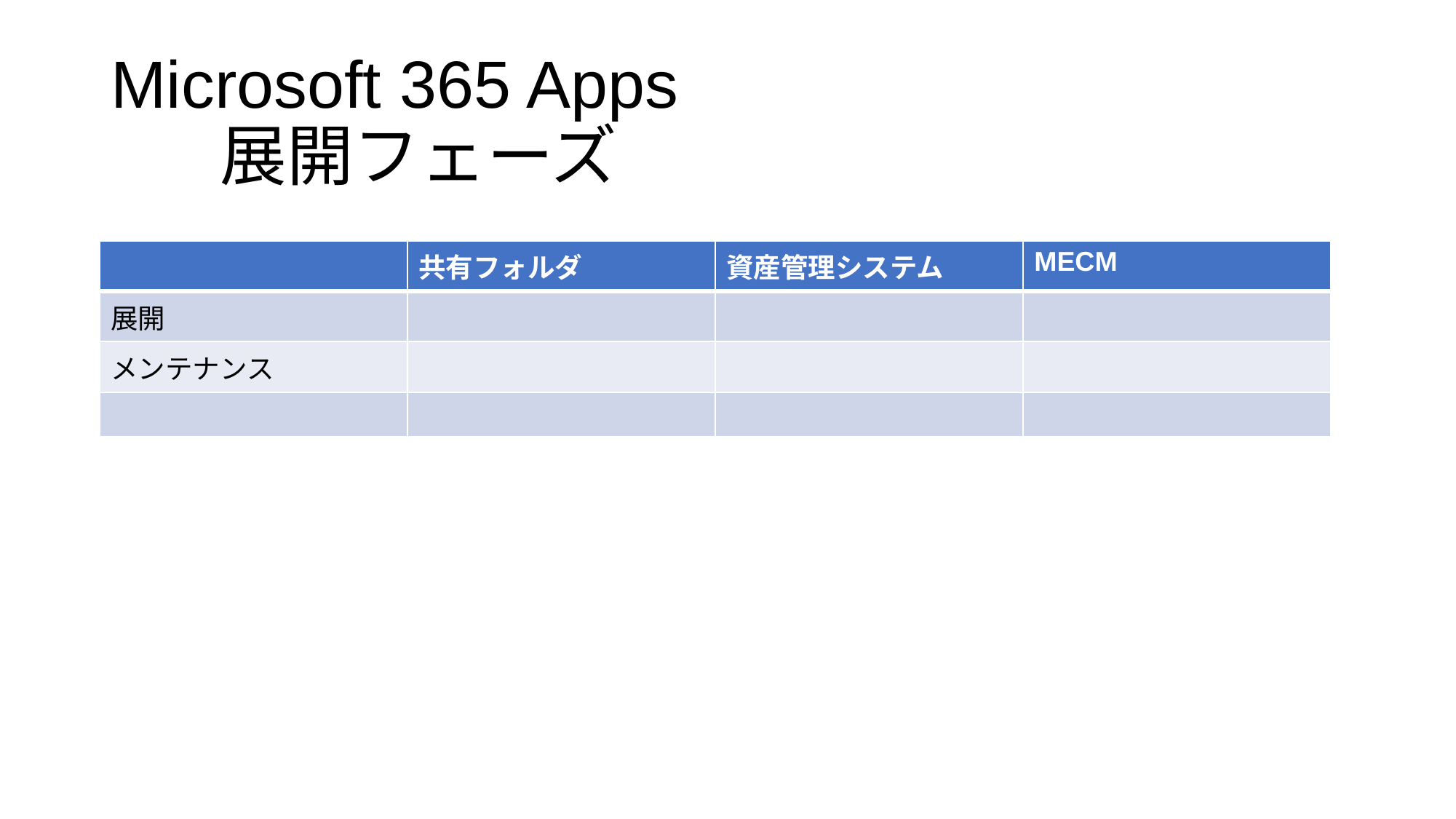

# Microsoft 365 Apps 展開フェーズ
|  | 共有フォルダ | 資産管理システム | MECM |
| --- | --- | --- | --- |
| 展開 |  |  |  |
| メンテナンス |  |  |  |
|  |  |  |  |